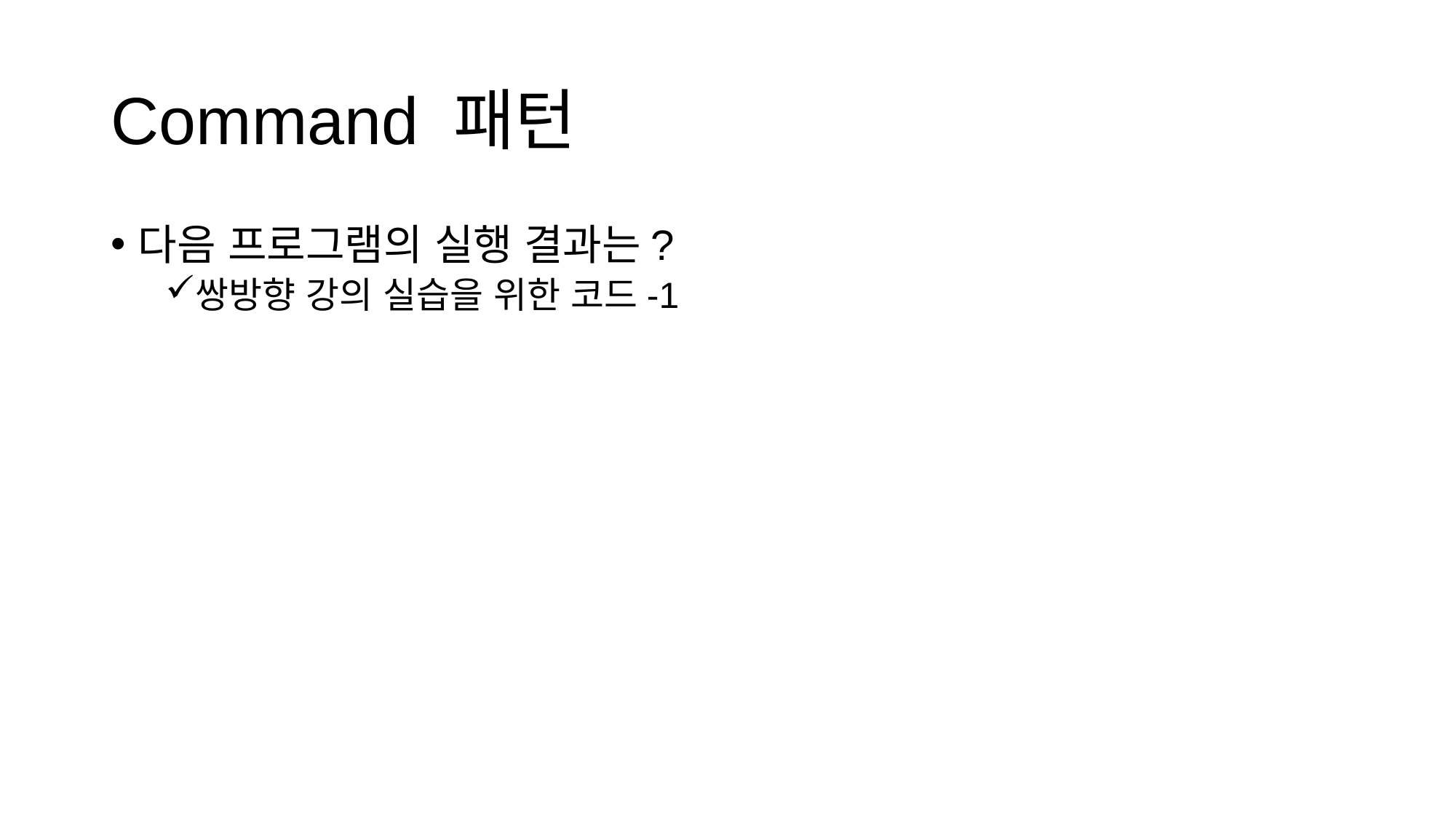

# Command 패턴
다음 프로그램의 실행 결과는?
쌍방향 강의 실습을 위한 코드-1